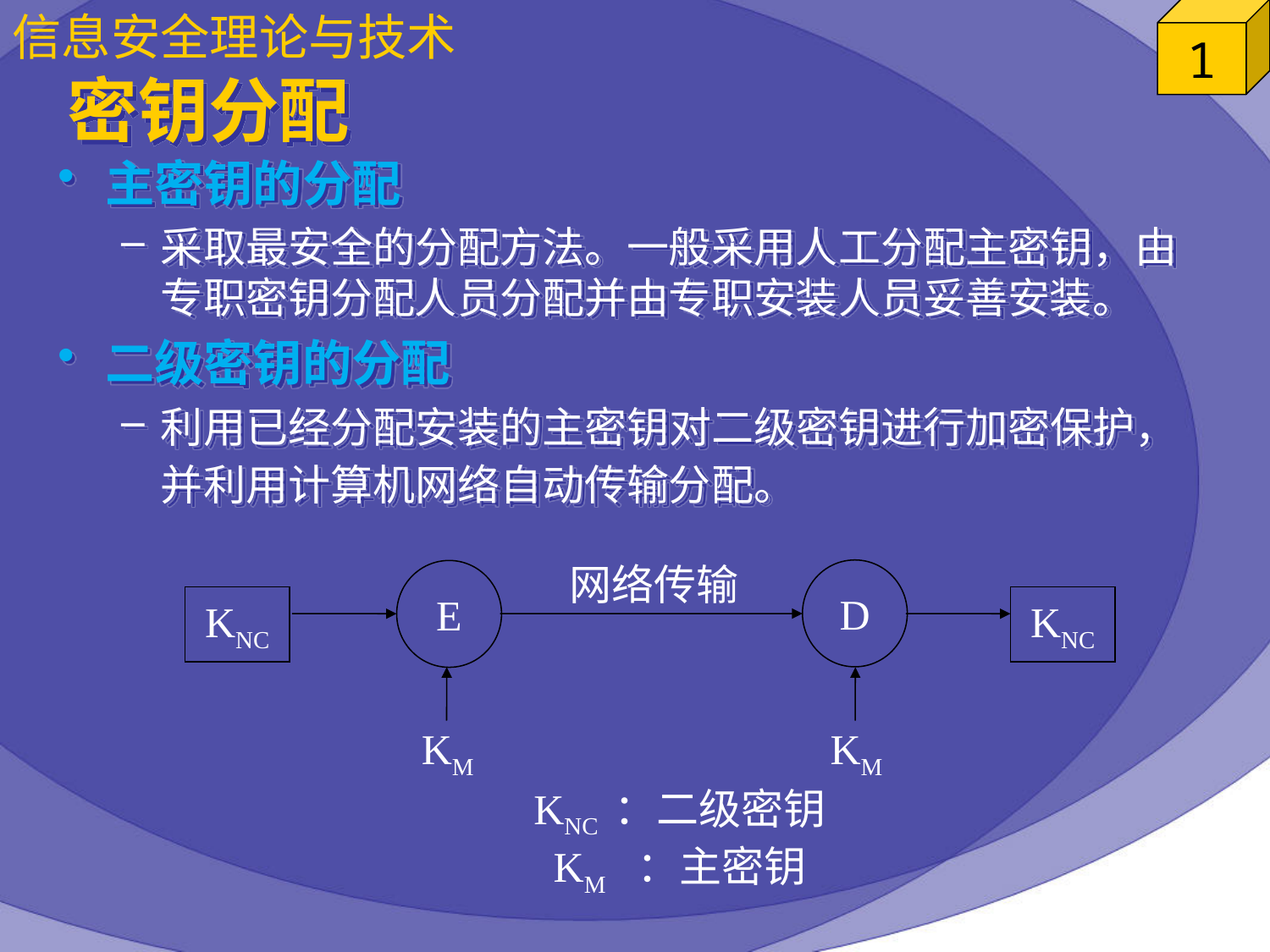

# 密钥分配
主密钥的分配
采取最安全的分配方法。一般采用人工分配主密钥，由专职密钥分配人员分配并由专职安装人员妥善安装。
二级密钥的分配
利用已经分配安装的主密钥对二级密钥进行加密保护，并利用计算机网络自动传输分配。
网络传输
D
E
KNC
KNC

KM
KM
KNC ：二级密钥
KM  ：主密钥